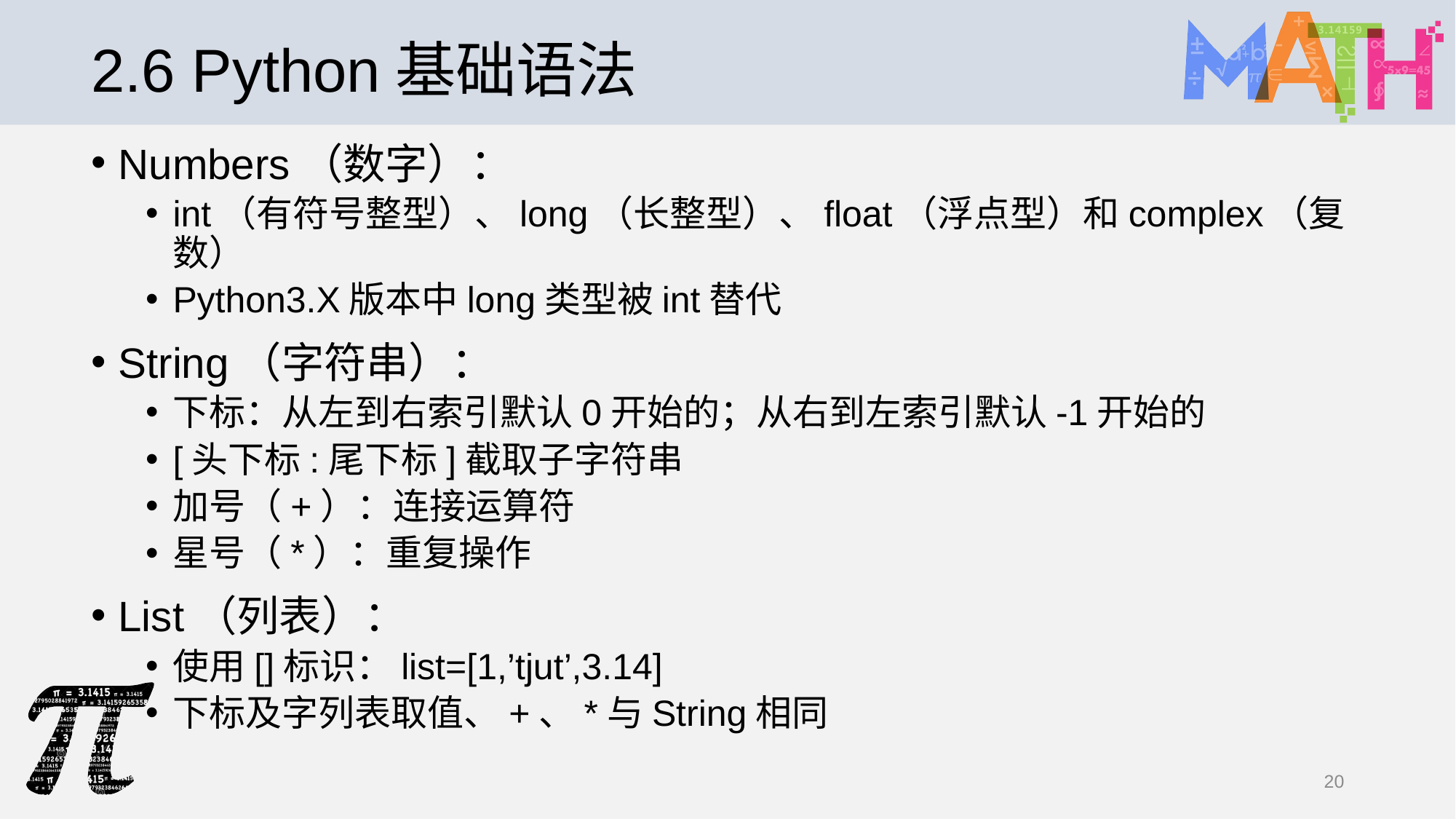

# 2.6 Python基础语法
Numbers（数字）：
int（有符号整型）、long（长整型）、float（浮点型）和complex（复数）
Python3.X版本中long类型被int替代
String（字符串）：
下标：从左到右索引默认0开始的；从右到左索引默认-1开始的
[头下标:尾下标]截取子字符串
加号（+）：连接运算符
星号（*）：重复操作
List（列表）：
使用[]标识：list=[1,’tjut’,3.14]
下标及字列表取值、+、*与String相同
20